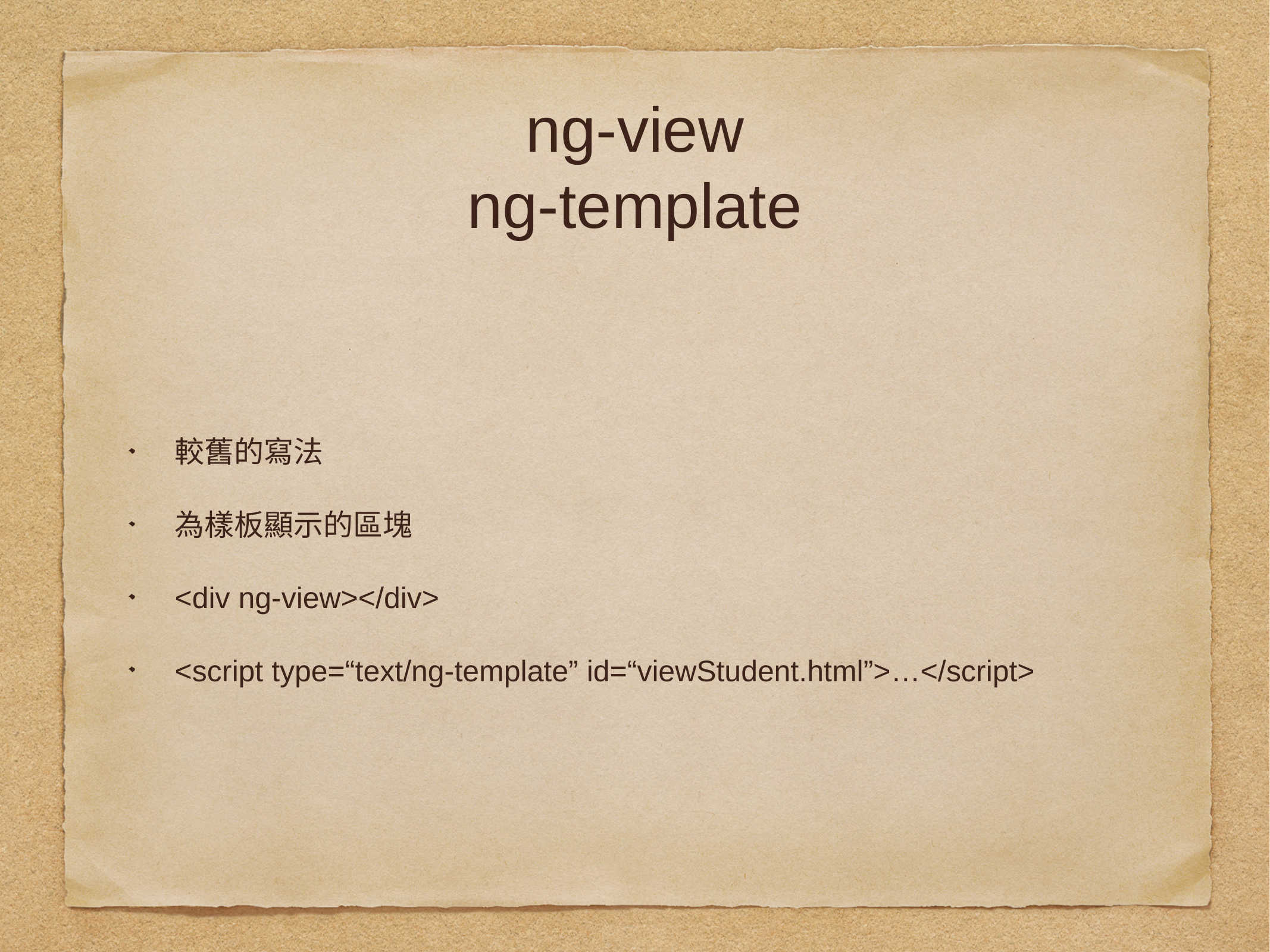

# ng-view
ng-template
較舊的寫法
為樣板顯示的區塊
<div ng-view></div>
<script type=“text/ng-template” id=“viewStudent.html”>…</script>